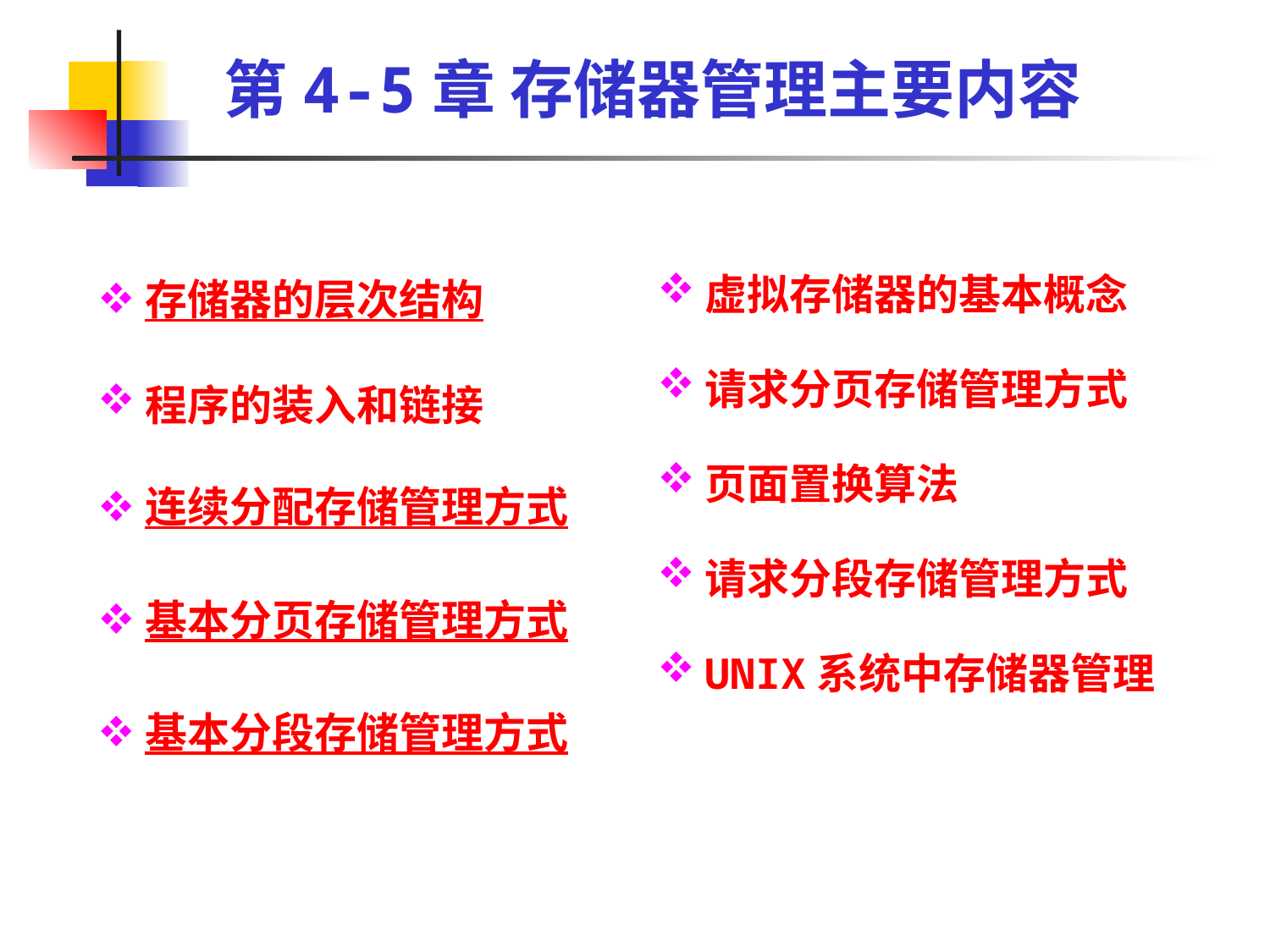

# 第4-5章 存储器管理主要内容
存储器的层次结构
程序的装入和链接
连续分配存储管理方式
基本分页存储管理方式
基本分段存储管理方式
虚拟存储器的基本概念
请求分页存储管理方式
页面置换算法
请求分段存储管理方式
UNIX系统中存储器管理